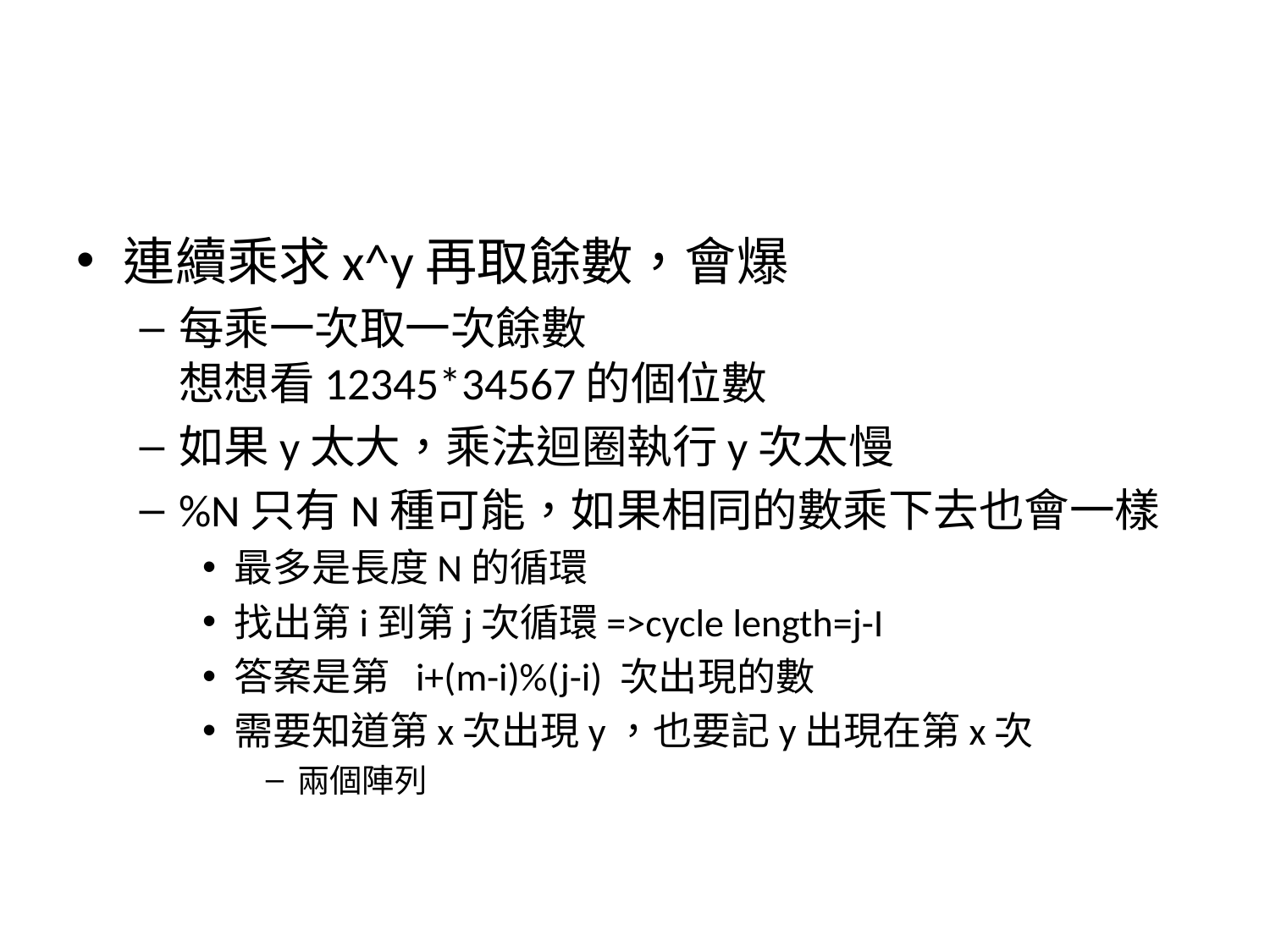

#
連續乘求x^y再取餘數，會爆
每乘一次取一次餘數
想想看12345*34567的個位數
如果y太大，乘法迴圈執行y次太慢
%N只有N種可能，如果相同的數乘下去也會一樣
最多是長度N的循環
找出第i到第j次循環=>cycle length=j-I
答案是第  i+(m-i)%(j-i) 次出現的數
需要知道第x次出現y，也要記y出現在第x次
兩個陣列